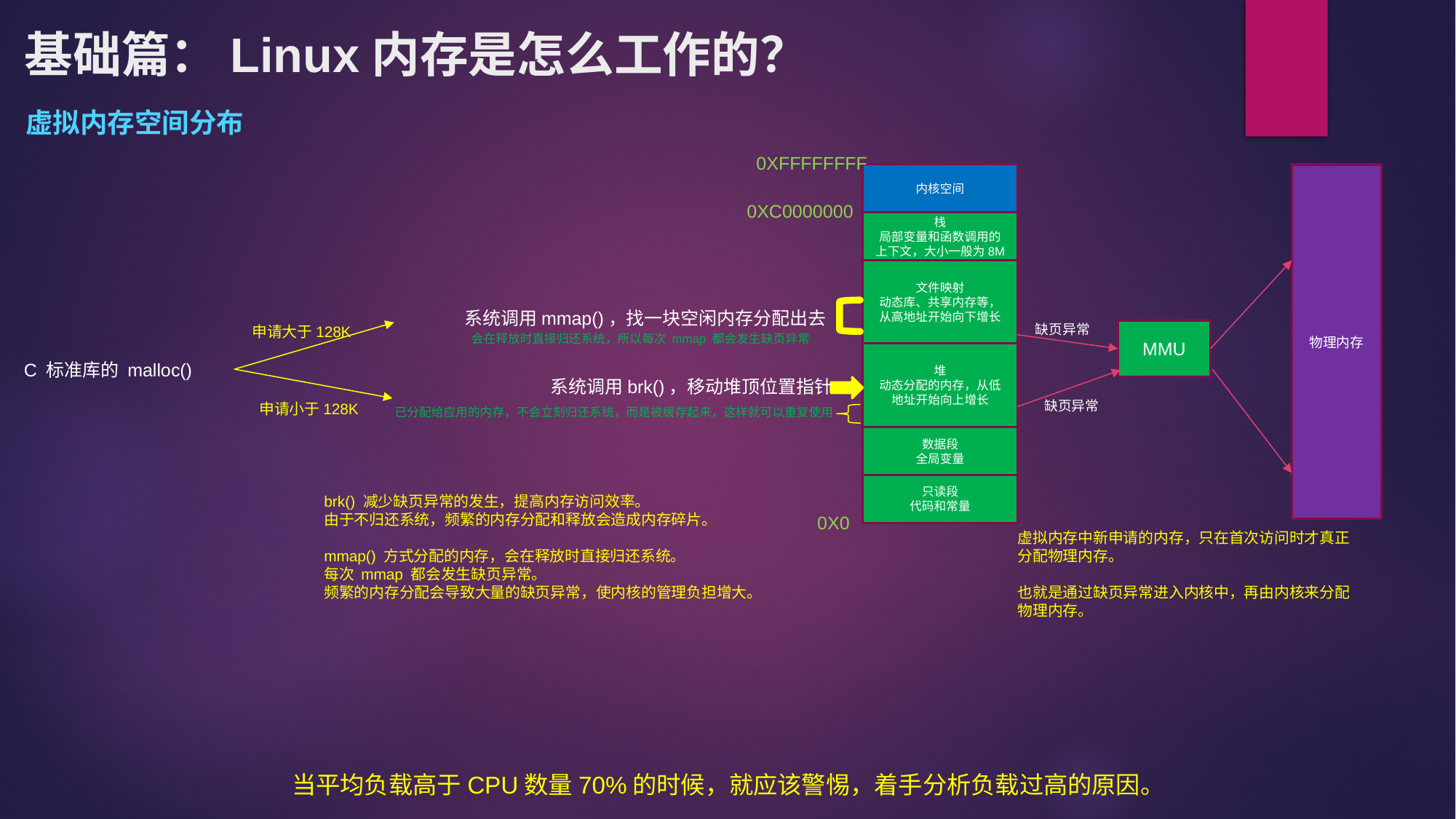

# 基础篇：Linux内存是怎么工作的？
虚拟内存空间分布
0XFFFFFFFF
内核空间
物理内存
0XC0000000
栈
局部变量和函数调用的上下文，大小一般为8M
文件映射
动态库、共享内存等，从高地址开始向下增长

系统调用mmap()，找一块空闲内存分配出去
缺页异常
申请大于128K
MMU
会在释放时直接归还系统，所以每次 mmap 都会发生缺页异常
堆
动态分配的内存，从低地址开始向上增长
C 标准库的 malloc()
系统调用brk()，移动堆顶位置指针

缺页异常
申请小于128K
已分配给应用的内存，不会立刻归还系统，而是被缓存起来，这样就可以重复使用

数据段
全局变量
只读段
代码和常量
brk() 减少缺页异常的发生，提高内存访问效率。
由于不归还系统，频繁的内存分配和释放会造成内存碎片。

mmap() 方式分配的内存，会在释放时直接归还系统。
每次 mmap 都会发生缺页异常。
频繁的内存分配会导致大量的缺页异常，使内核的管理负担增大。
0X0
虚拟内存中新申请的内存，只在首次访问时才真正分配物理内存。

也就是通过缺页异常进入内核中，再由内核来分配物理内存。
当平均负载高于CPU数量70%的时候，就应该警惕，着手分析负载过高的原因。